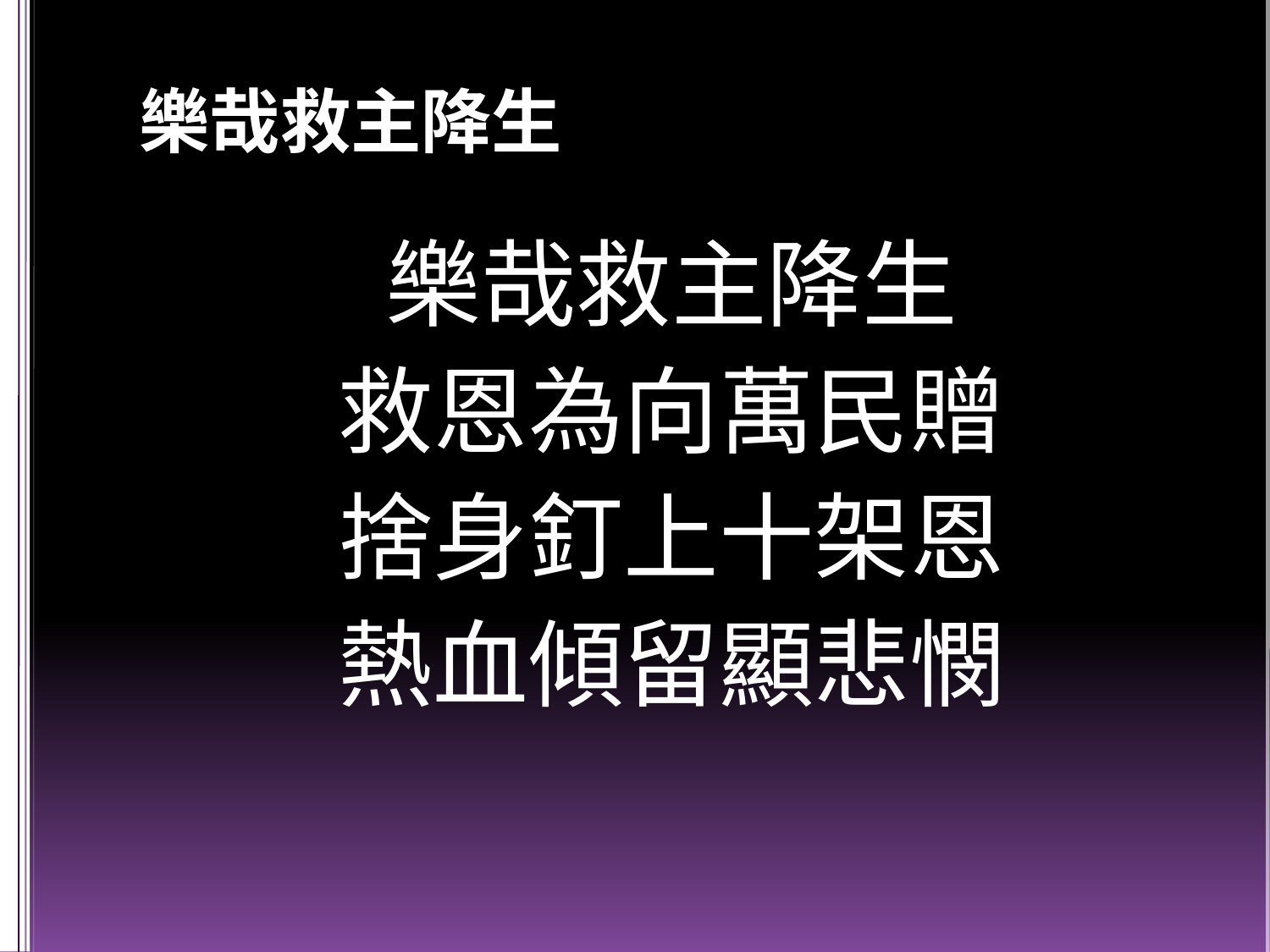

# 樂哉救主降生
樂哉救主降生
救恩為向萬民贈
捨身釘上十架恩
熱血傾留顯悲憫